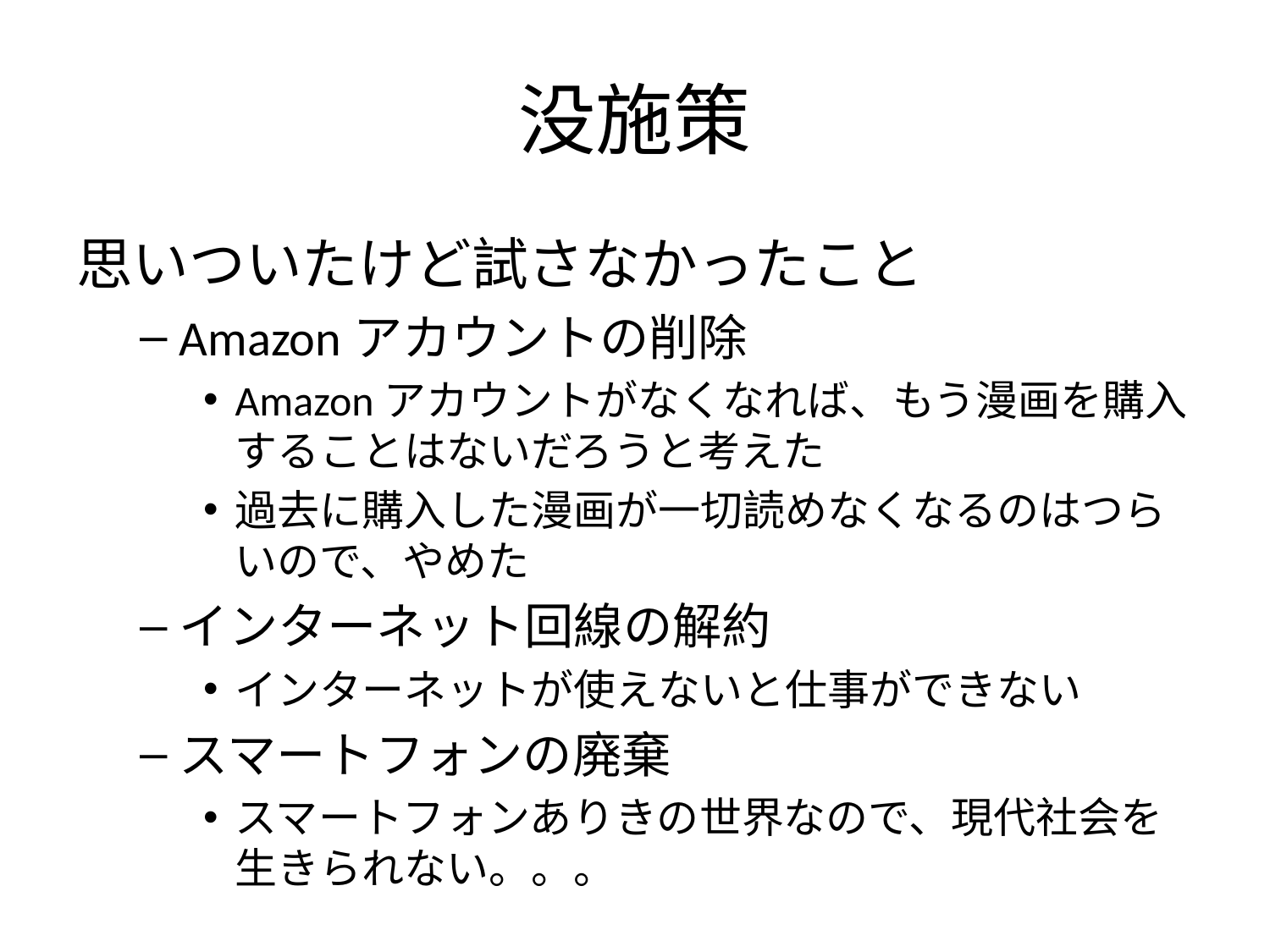

# 没施策
思いついたけど試さなかったこと
Amazonアカウントの削除
Amazonアカウントがなくなれば、もう漫画を購入することはないだろうと考えた
過去に購入した漫画が一切読めなくなるのはつらいので、やめた
インターネット回線の解約
インターネットが使えないと仕事ができない
スマートフォンの廃棄
スマートフォンありきの世界なので、現代社会を生きられない。。。